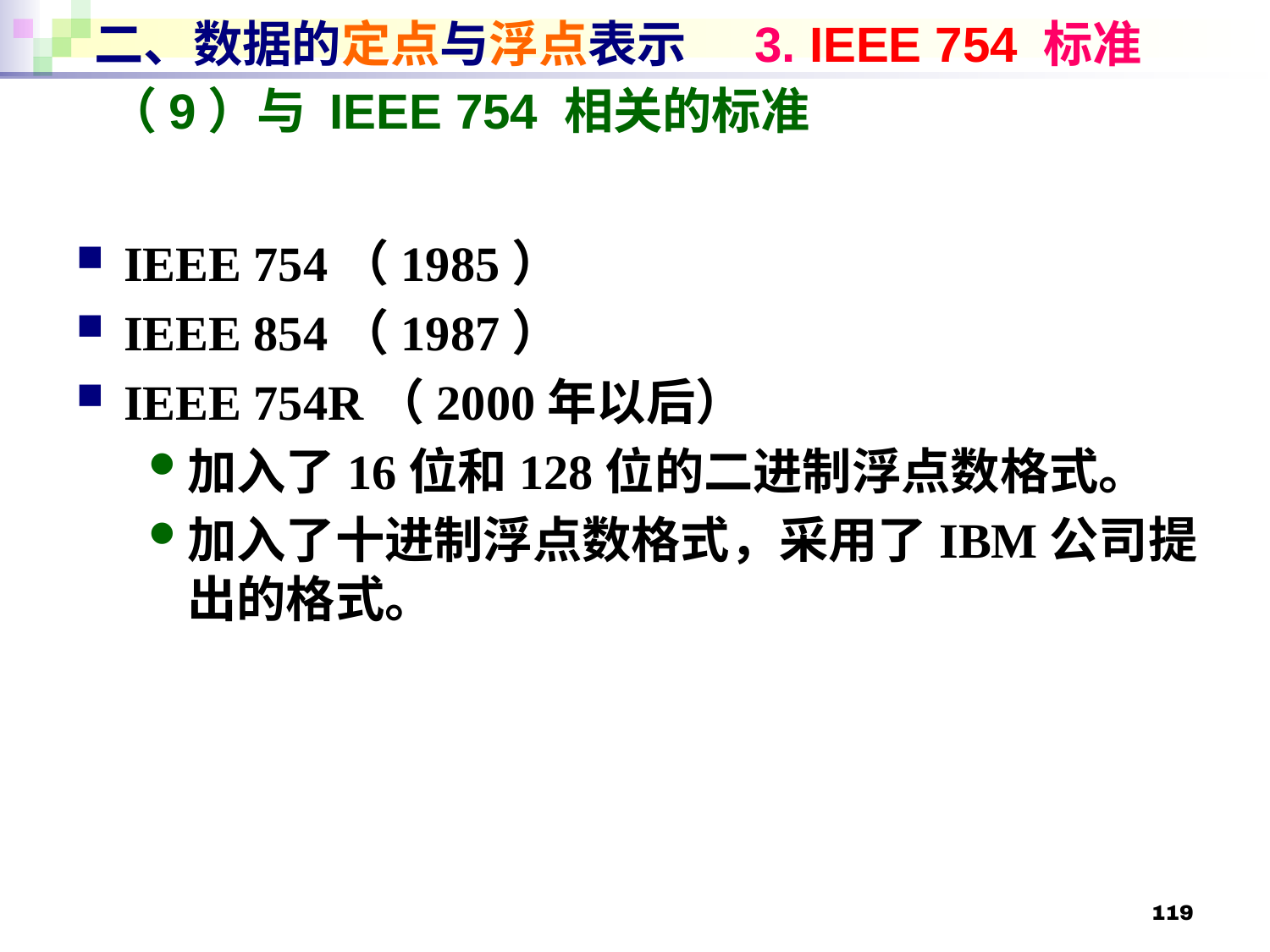

# 二、数据的定点与浮点表示     3. IEEE 754 标准
（9）与 IEEE 754 相关的标准
IEEE 754（1985）
IEEE 854（1987）
IEEE 754R（2000年以后）
加入了16位和128位的二进制浮点数格式。
加入了十进制浮点数格式，采用了IBM公司提出的格式。
119